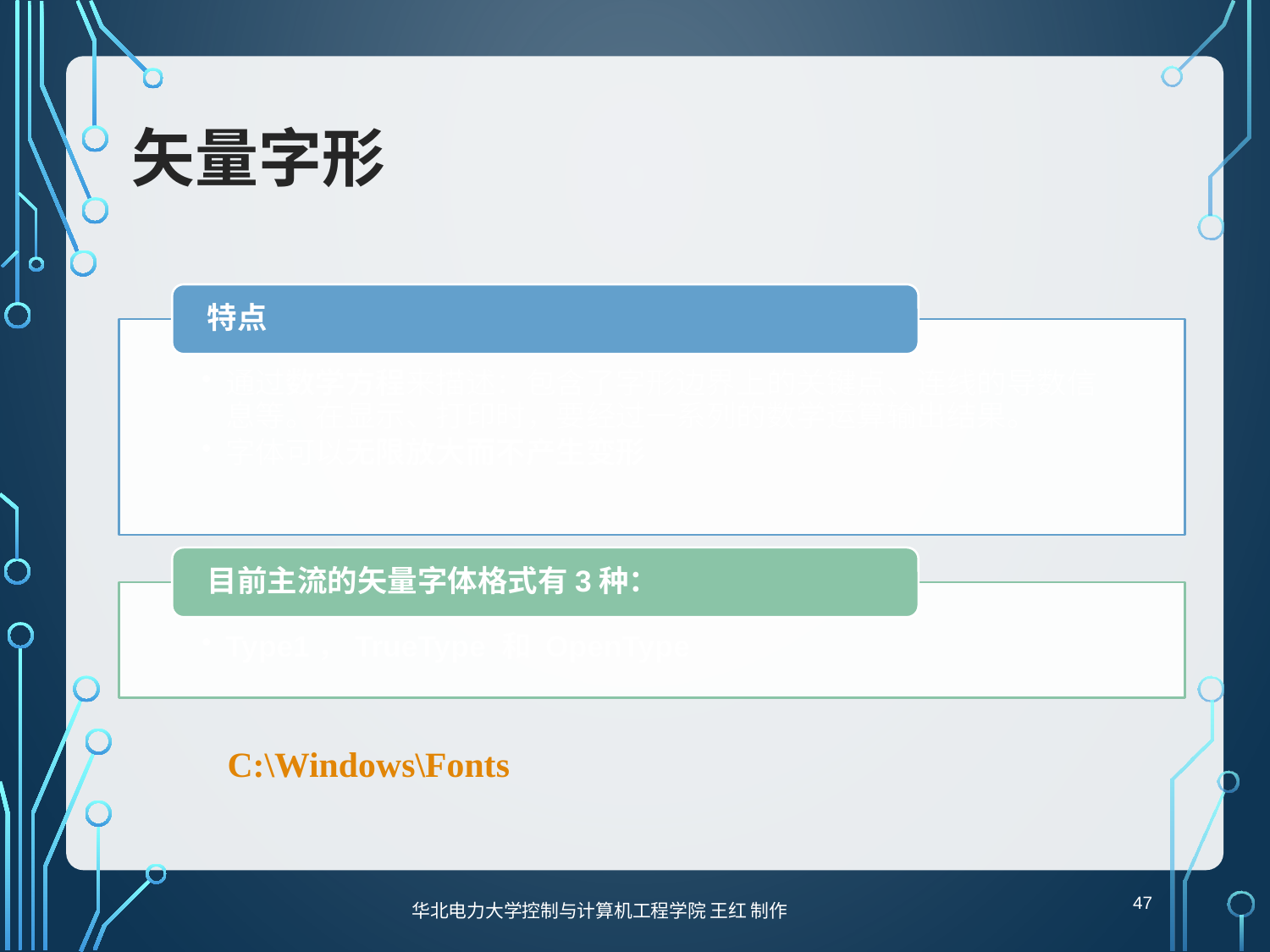

# 矢量字形
通过数学方程来描述：包含了字形边界上的关键点、连线的导数信息等。在显示、打印时，要经过一系列的数学运算输出结果。
字体可以无限放大而不产生变形
特点
Type1，TrueType 和 OpenType
目前主流的矢量字体格式有3种：
C:\Windows\Fonts
47
华北电力大学控制与计算机工程学院 王红 制作